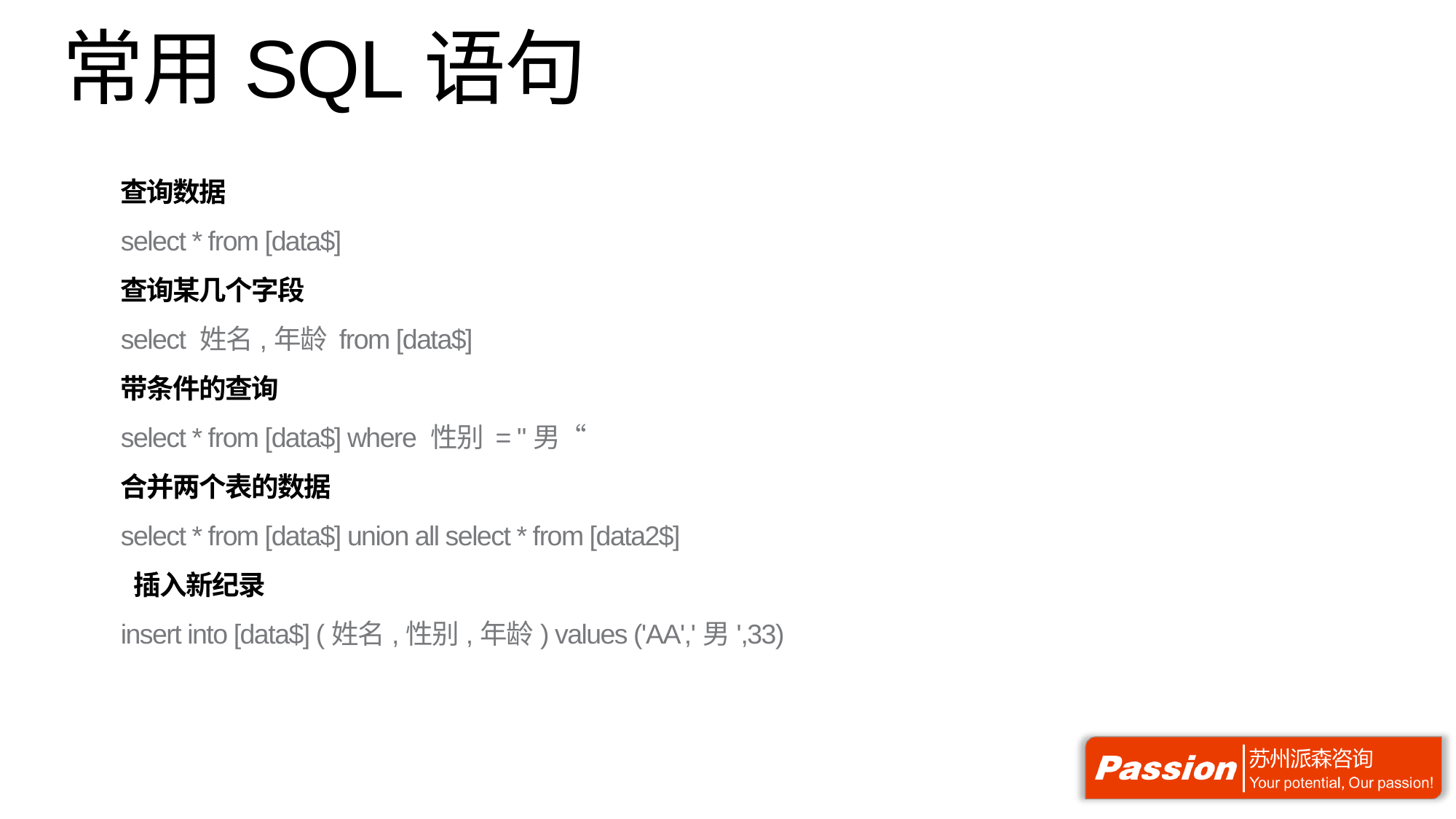

# 常用SQL语句
查询数据
select * from [data$]
查询某几个字段
select 姓名,年龄 from [data$]
带条件的查询
select * from [data$] where 性别 = "男“
合并两个表的数据
select * from [data$] union all select * from [data2$]
 插入新纪录
insert into [data$] (姓名,性别,年龄) values ('AA','男',33)